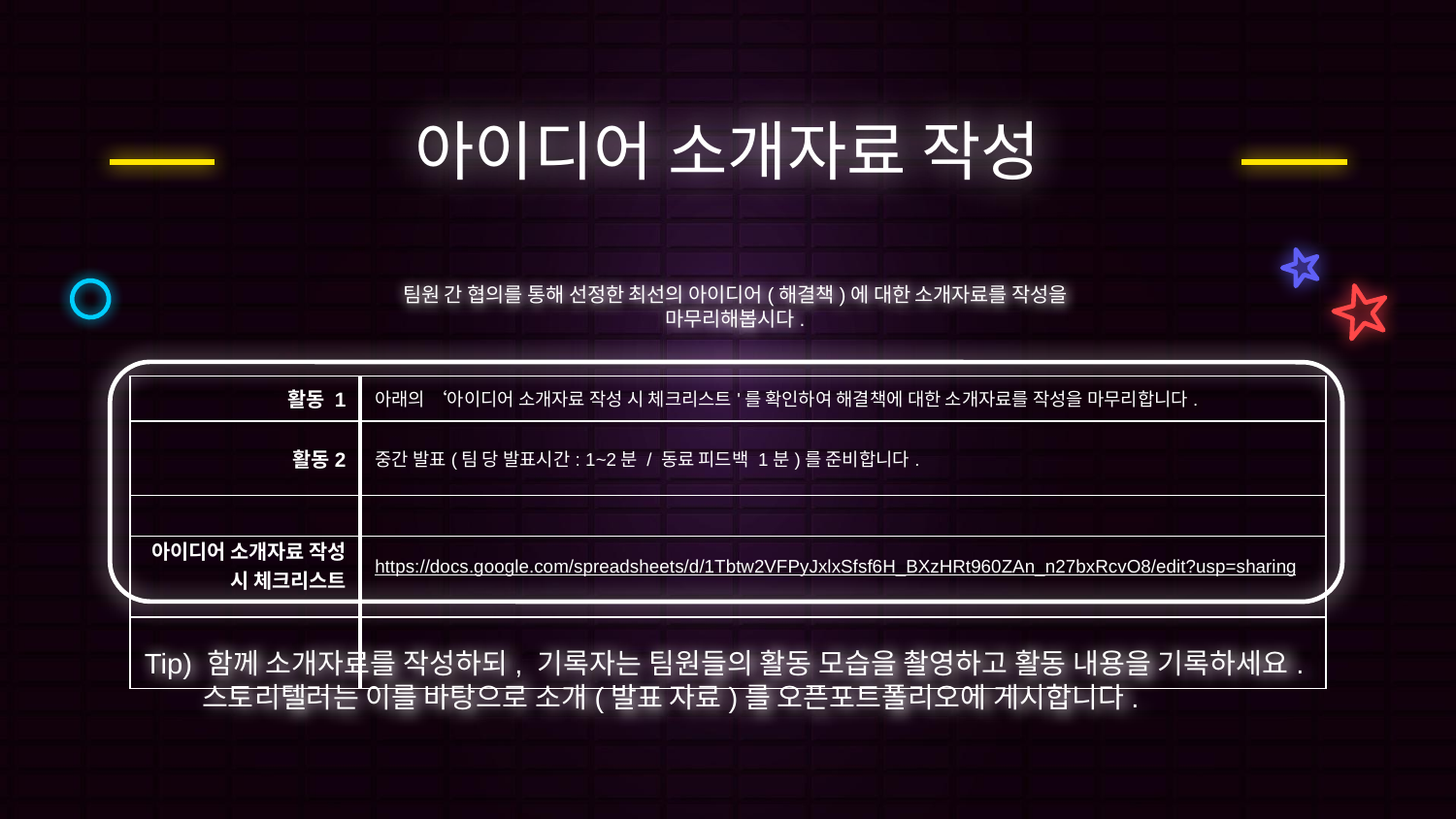

# 아이디어 소개자료 작성

팀원 간 협의를 통해 선정한 최선의 아이디어(해결책)에 대한 소개자료를 작성을 마무리해봅시다.

| 활동 1 | 아래의 ‘아이디어 소개자료 작성 시 체크리스트'를 확인하여 해결책에 대한 소개자료를 작성을 마무리합니다. |
| --- | --- |
| 활동2 | 중간 발표(팀 당 발표시간: 1~2분 / 동료 피드백 1분)를 준비합니다. |
|  |  |
| 아이디어 소개자료 작성 시 체크리스트 | https://docs.google.com/spreadsheets/d/1Tbtw2VFPyJxlxSfsf6H\_BXzHRt960ZAn\_n27bxRcvO8/edit?usp=sharing |
|  |  |
Tip) 함께 소개자료를 작성하되, 기록자는 팀원들의 활동 모습을 촬영하고 활동 내용을 기록하세요.
        스토리텔러는 이를 바탕으로 소개(발표 자료)를 오픈포트폴리오에 게시합니다.